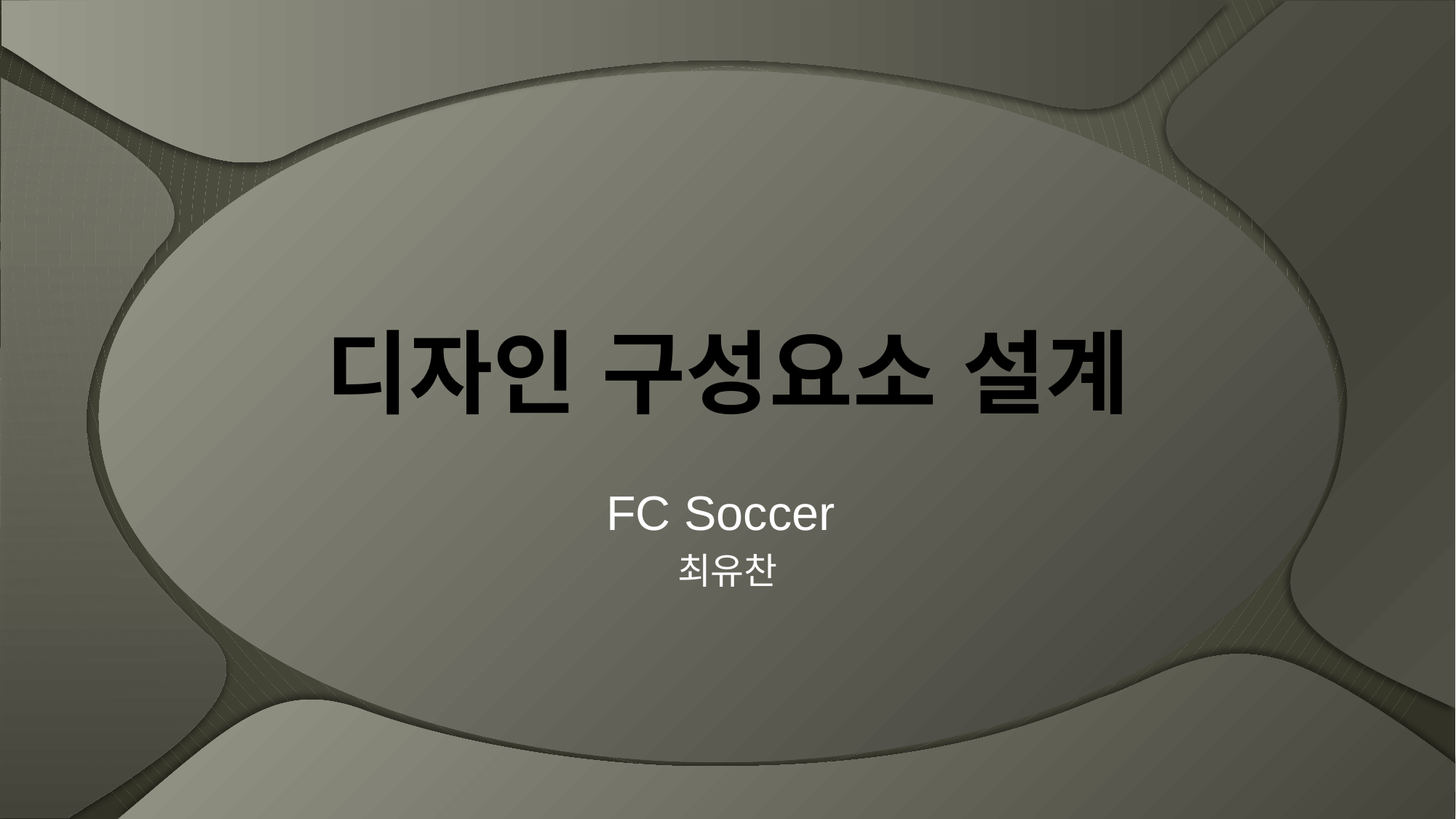

# 디자인 구성요소 설계
FC Soccer
최유찬